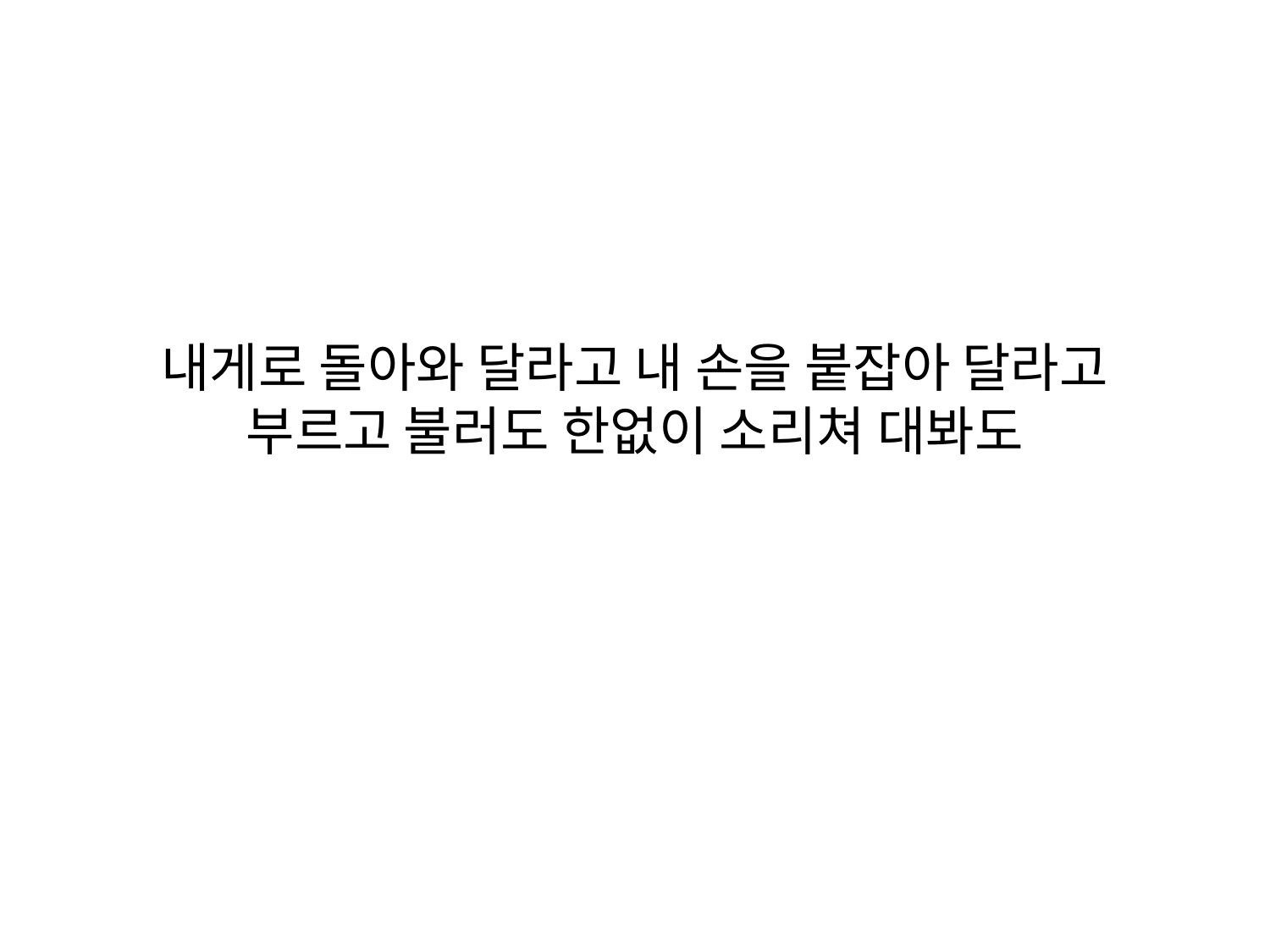

# 내게로 돌아와 달라고 내 손을 붙잡아 달라고 부르고 불러도 한없이 소리쳐 대봐도